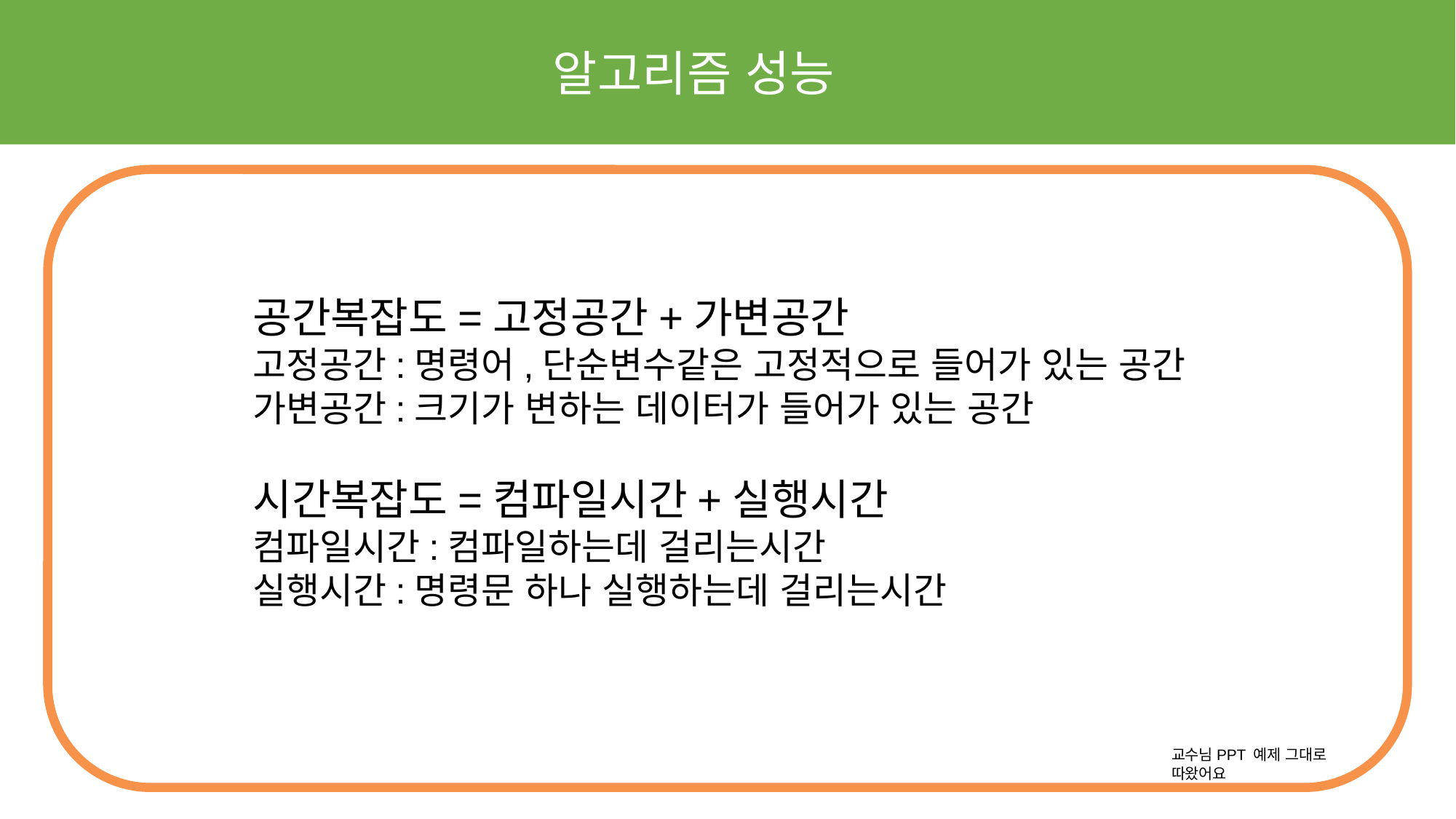

알고리즘 성능

공간복잡도=고정공간+가변공간
고정공간:명령어,단순변수같은 고정적으로 들어가 있는 공간
가변공간:크기가 변하는 데이터가 들어가 있는 공간

시간복잡도=컴파일시간+실행시간
컴파일시간:컴파일하는데 걸리는시간
실행시간:명령문 하나 실행하는데 걸리는시간
교수님PPT 예제 그대로 따왔어요